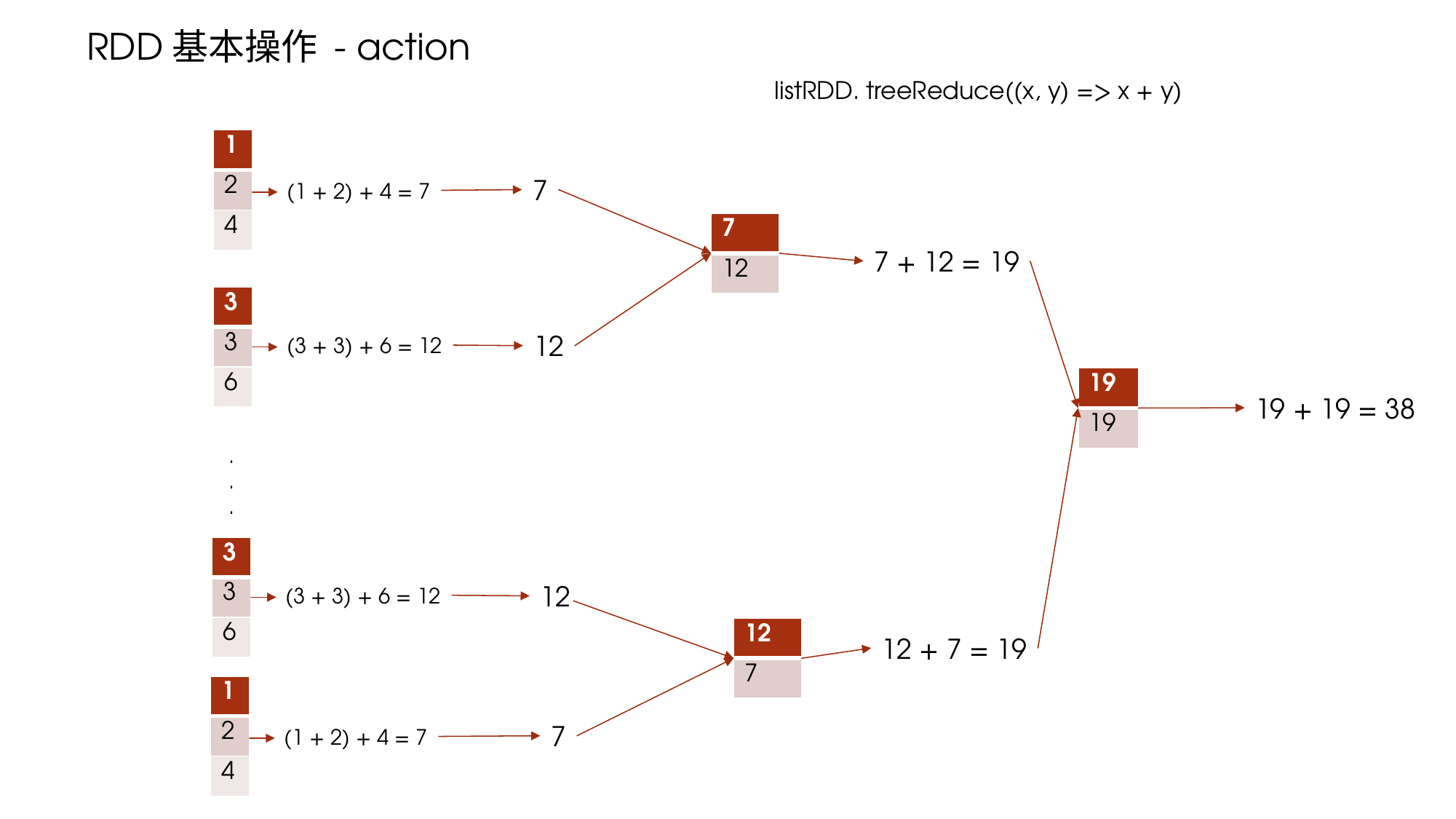

RDD基本操作 - action
listRDD. treeReduce((x, y) => x + y)
| 1 |
| --- |
| 2 |
| 4 |
7
(1 + 2) + 4 = 7
| 7 |
| --- |
| 12 |
7 + 12 = 19
| 3 |
| --- |
| 3 |
| 6 |
12
(3 + 3) + 6 = 12
| 19 |
| --- |
| 19 |
19 + 19 = 38
.
.
.
| 3 |
| --- |
| 3 |
| 6 |
12
(3 + 3) + 6 = 12
| 12 |
| --- |
| 7 |
12 + 7 = 19
| 1 |
| --- |
| 2 |
| 4 |
7
(1 + 2) + 4 = 7